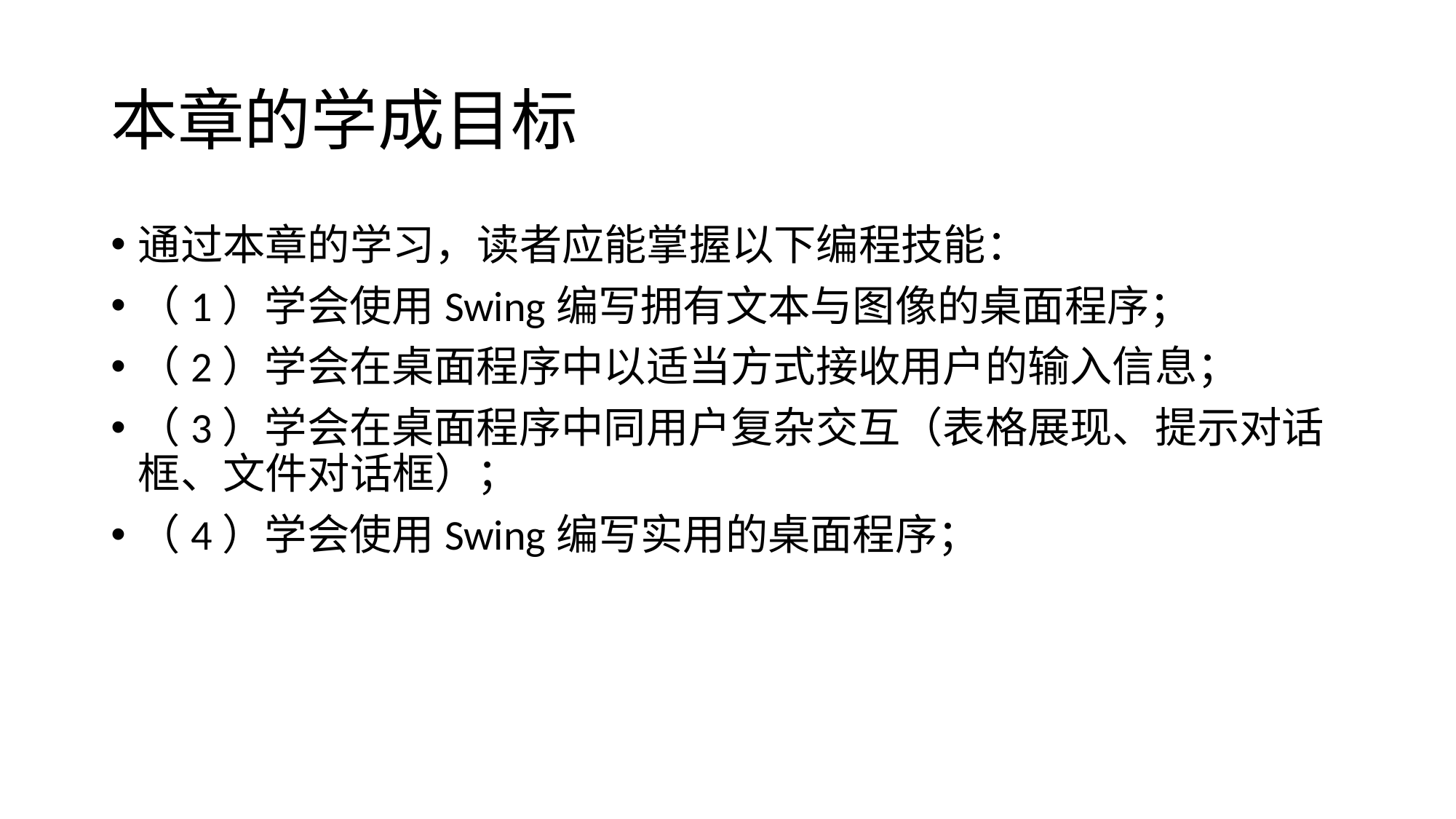

# 本章的学成目标
通过本章的学习，读者应能掌握以下编程技能：
（1）学会使用Swing编写拥有文本与图像的桌面程序；
（2）学会在桌面程序中以适当方式接收用户的输入信息；
（3）学会在桌面程序中同用户复杂交互（表格展现、提示对话框、文件对话框）；
（4）学会使用Swing编写实用的桌面程序；